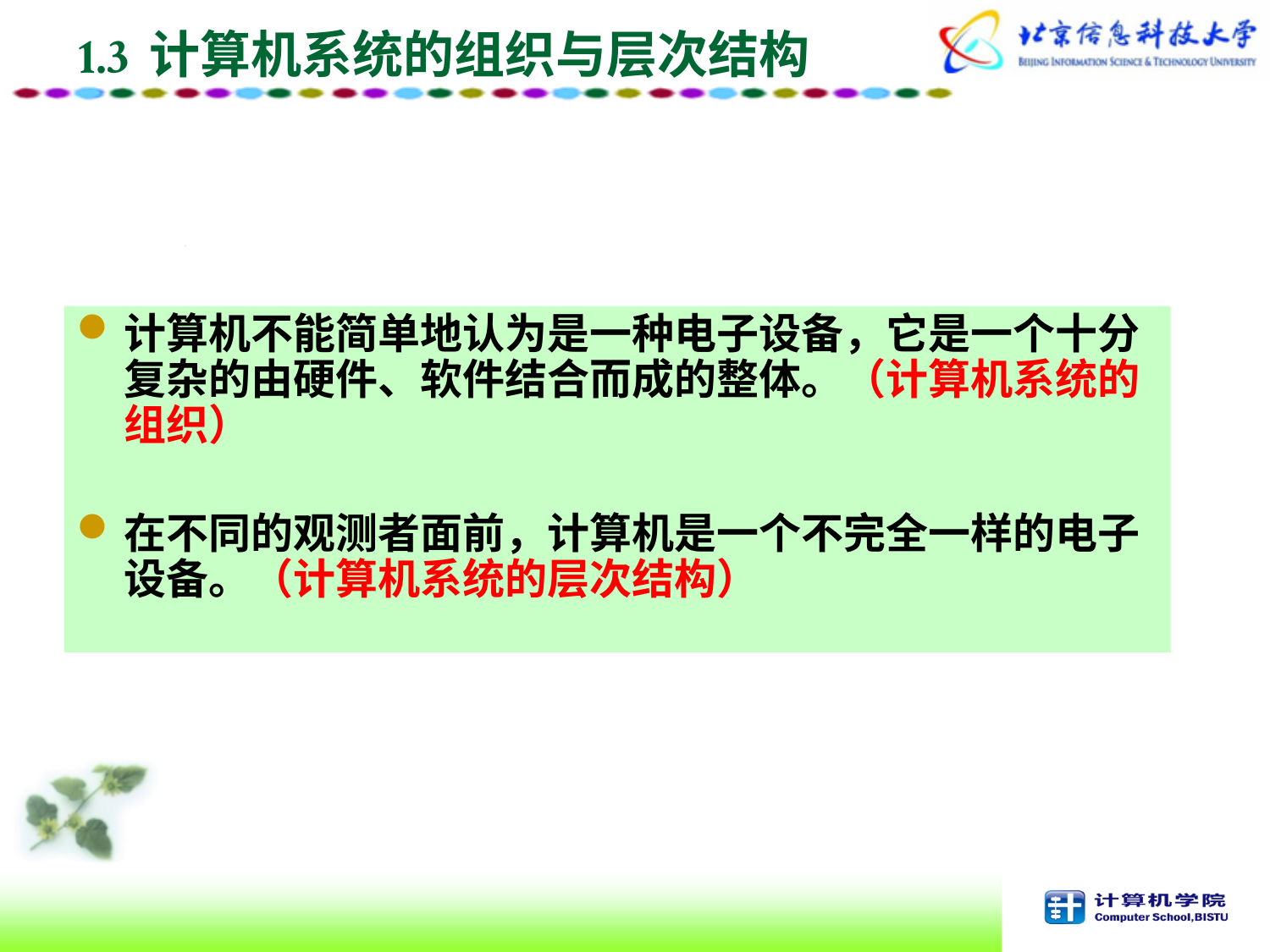

1.3 计算机系统的组织与层次结构

计算机不能简单地认为是一种电子设备，它是一个十分复杂的由硬件、软件结合而成的整体。（计算机系统的组织）

在不同的观测者面前，计算机是一个不完全一样的电子设备。（计算机系统的层次结构）